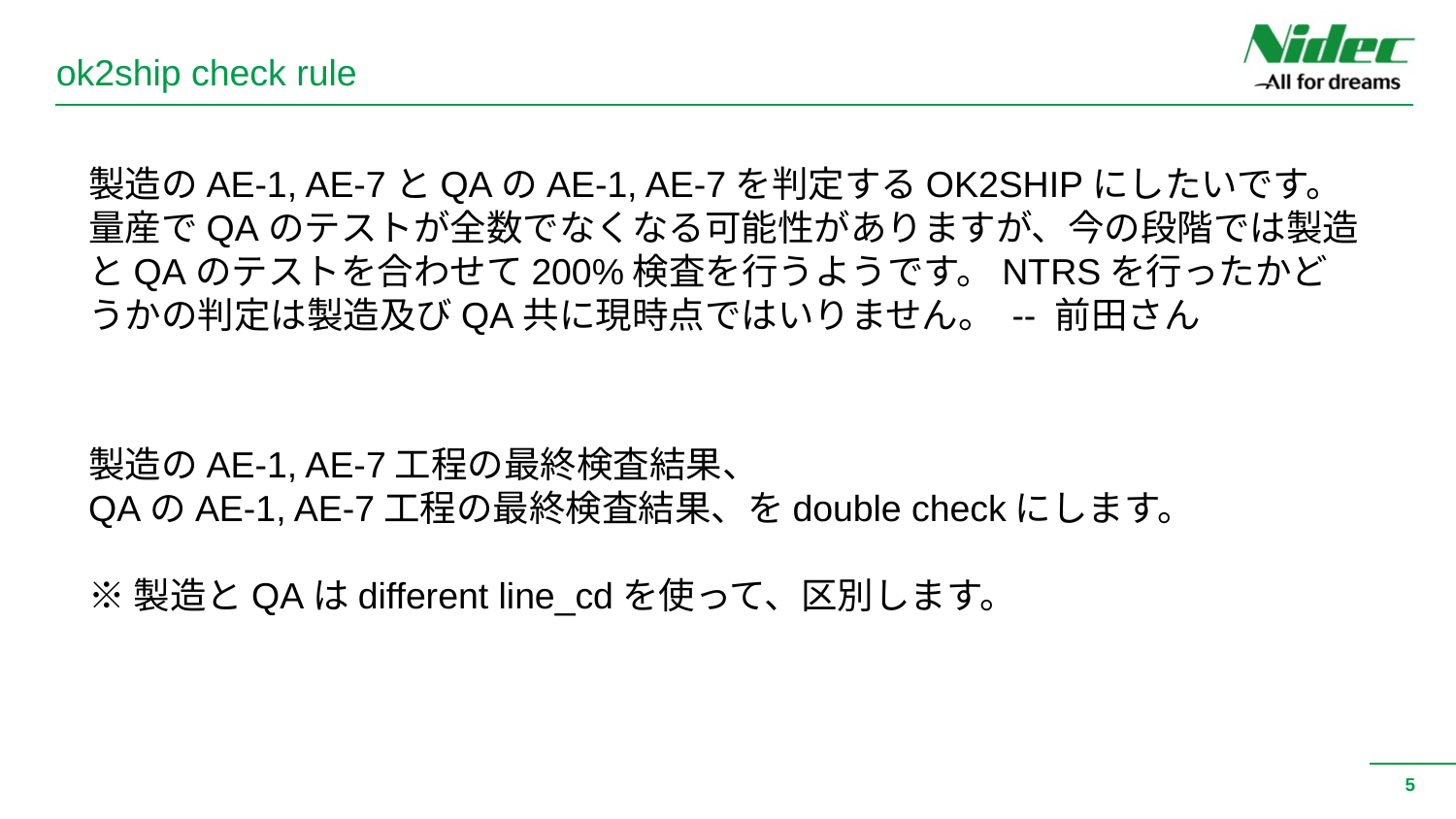

ok2ship check rule
製造のAE-1, AE-7とQAのAE-1, AE-7を判定するOK2SHIPにしたいです。量産でQAのテストが全数でなくなる可能性がありますが、今の段階では製造とQAのテストを合わせて200%検査を行うようです。NTRSを行ったかどうかの判定は製造及びQA共に現時点ではいりません。 -- 前田さん
製造のAE-1, AE-7工程の最終検査結果、
QAのAE-1, AE-7工程の最終検査結果、をdouble checkにします。

※製造とQAはdifferent line_cdを使って、区別します。